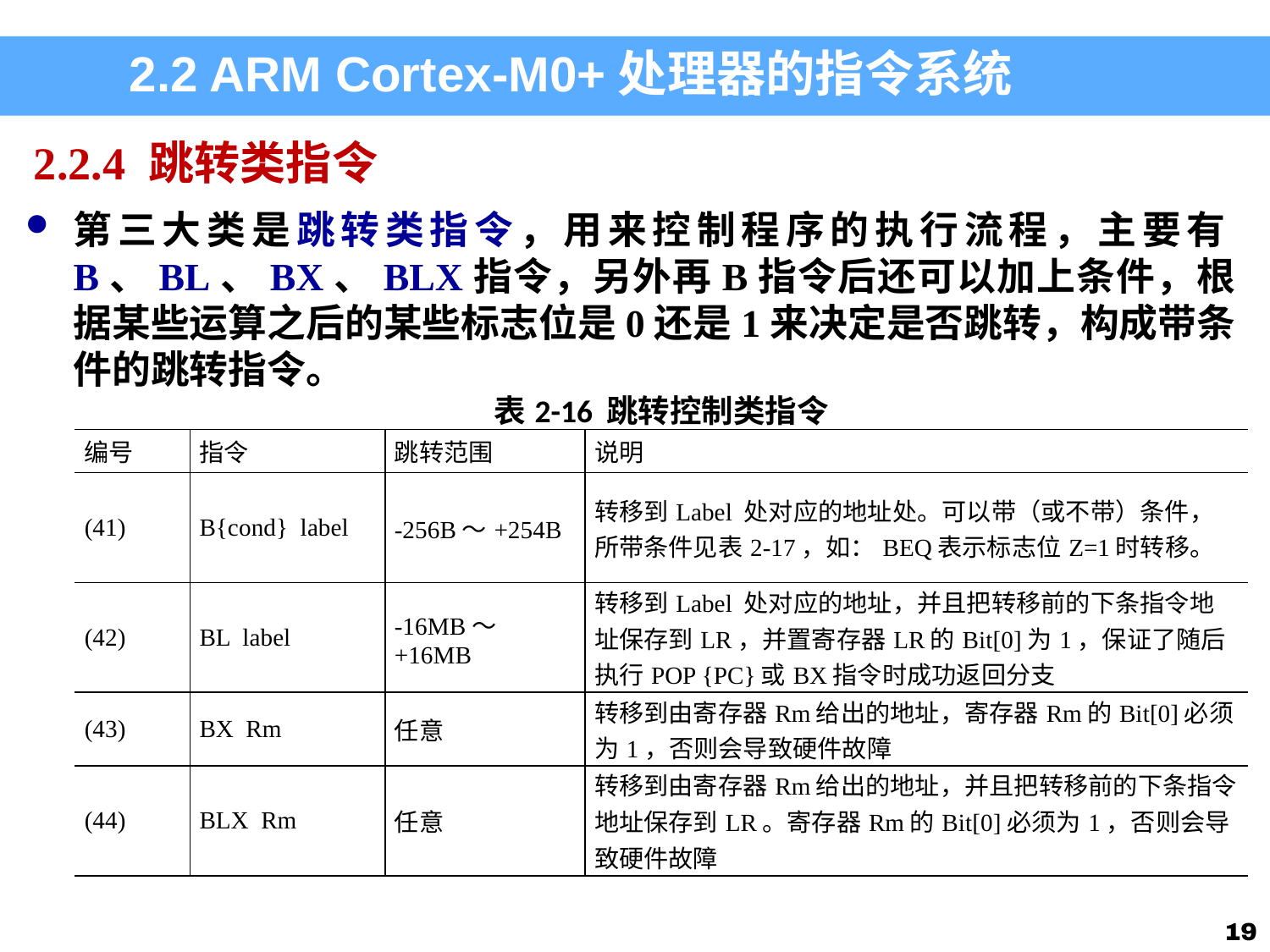

2.2 ARM Cortex-M0+处理器的指令系统
2.2.4 跳转类指令
第三大类是跳转类指令，用来控制程序的执行流程，主要有B、BL、BX、BLX指令，另外再B指令后还可以加上条件，根据某些运算之后的某些标志位是0还是1来决定是否跳转，构成带条件的跳转指令。
| 表2-16 跳转控制类指令 |  |  |  |
| --- | --- | --- | --- |
| 编号 | 指令 | 跳转范围 | 说明 |
| (41) | B{cond} label | -256B～+254B | 转移到Label 处对应的地址处。可以带（或不带）条件，所带条件见表2-17，如：BEQ表示标志位Z=1时转移。 |
| (42) | BL label | -16MB～+16MB | 转移到Label 处对应的地址，并且把转移前的下条指令地址保存到LR，并置寄存器LR的Bit[0]为1，保证了随后执行POP {PC}或BX指令时成功返回分支 |
| (43) | BX Rm | 任意 | 转移到由寄存器Rm给出的地址，寄存器Rm的Bit[0]必须为1，否则会导致硬件故障 |
| (44) | BLX Rm | 任意 | 转移到由寄存器Rm给出的地址，并且把转移前的下条指令地址保存到LR。寄存器Rm的Bit[0]必须为1，否则会导致硬件故障 |
19